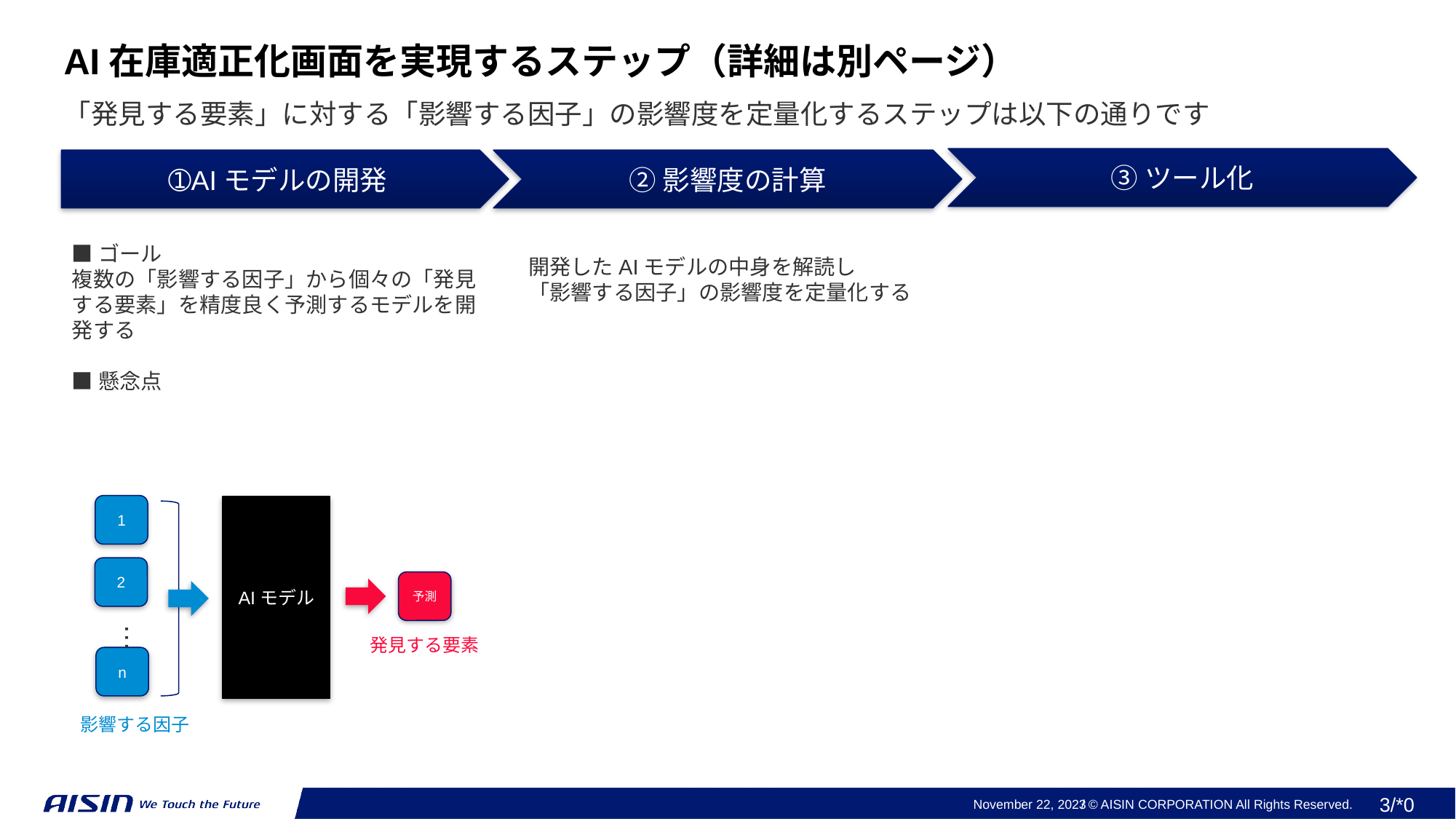

AI在庫適正化画面を実現するステップ（詳細は別ページ）
「発見する要素」に対する「影響する因子」の影響度を定量化するステップは以下の通りです
③ツール化
➀AIモデルの開発
②影響度の計算
■ゴール
複数の「影響する因子」から個々の「発見する要素」を精度良く予測するモデルを開発する

■懸念点

開発したAIモデルの中身を解読し
「影響する因子」の影響度を定量化する
1
AIモデル

2
予測

…
発見する要素
n
影響する因子
November 22, 2023